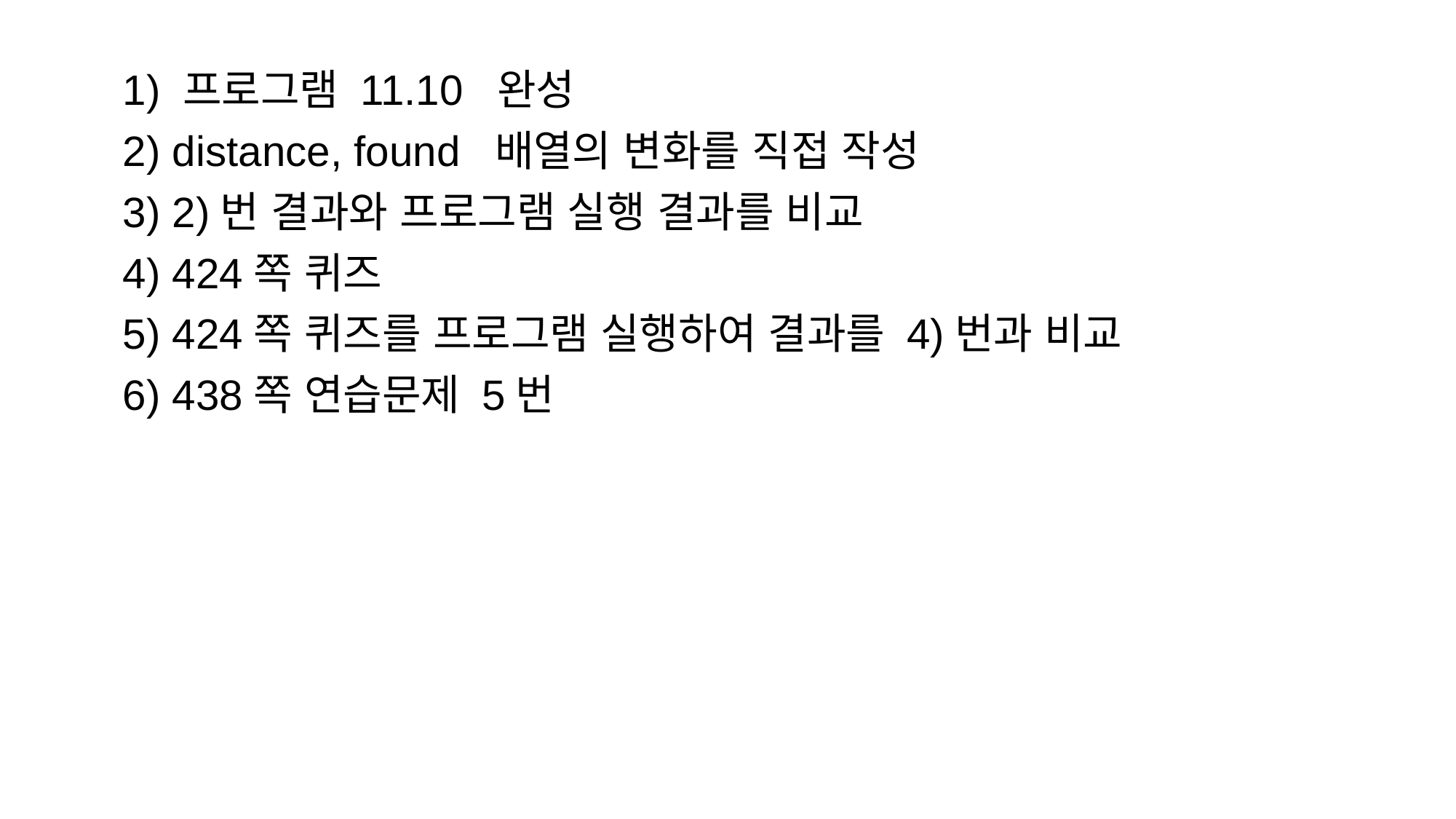

1) 프로그램 11.10  완성
 2) distance, found  배열의 변화를 직접 작성
 3) 2)번 결과와 프로그램 실행 결과를 비교
 4) 424쪽 퀴즈
 5) 424쪽 퀴즈를 프로그램 실행하여 결과를 4)번과 비교
 6) 438쪽 연습문제 5번